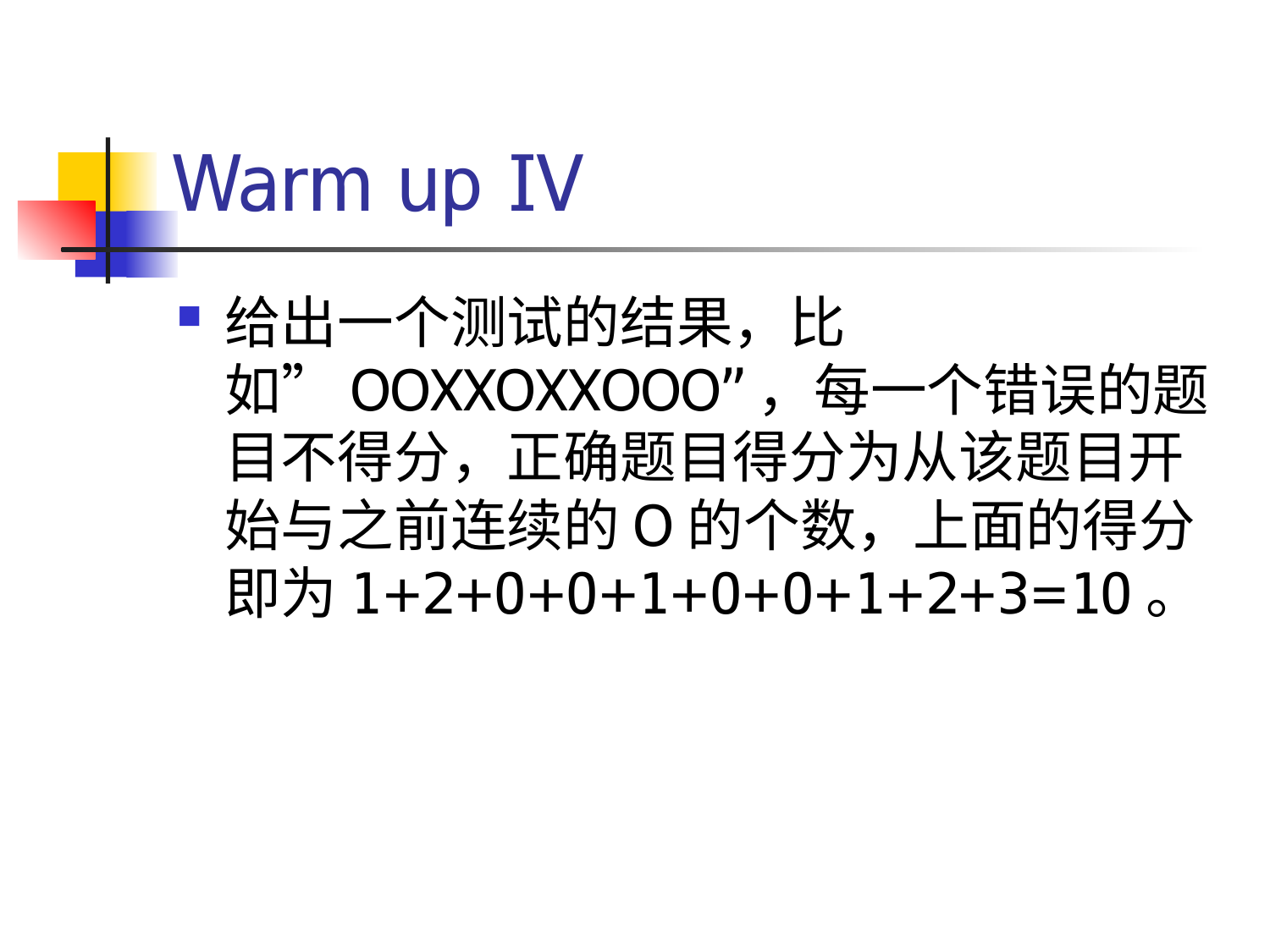

# Warm up IV
给出一个测试的结果，比如”OOXXOXXOOO”，每一个错误的题目不得分，正确题目得分为从该题目开始与之前连续的O的个数，上面的得分即为1+2+0+0+1+0+0+1+2+3=10。